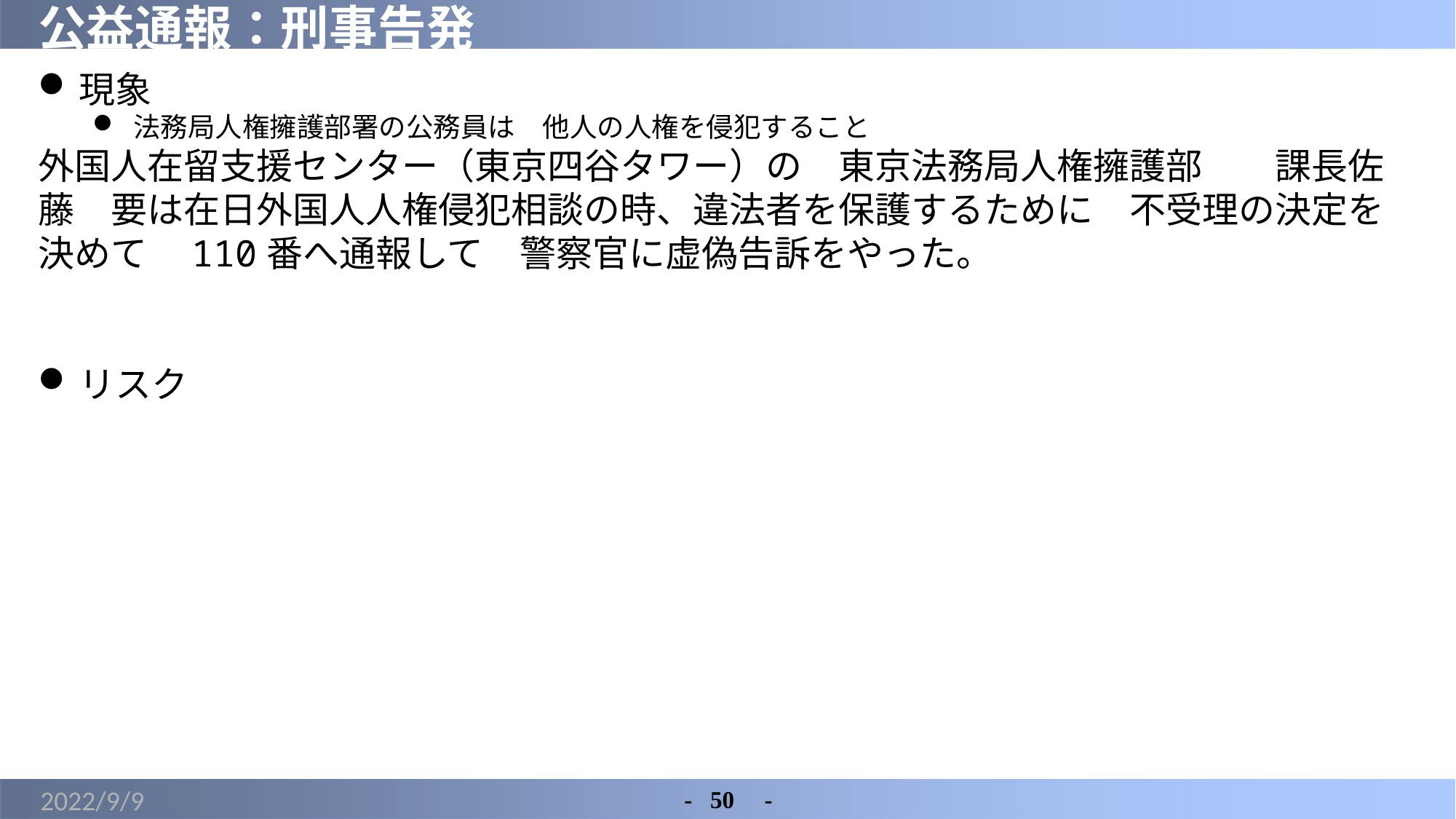

# 公益通報：刑事告発
現象
法務局人権擁護部署の公務員は　他人の人権を侵犯すること
外国人在留支援センター（東京四谷タワー）の　東京法務局人権擁護部　　課長佐藤　要は在日外国人人権侵犯相談の時、違法者を保護するために　不受理の決定を決めて　110番へ通報して　警察官に虚偽告訴をやった。

リスク

2022/9/9
-	50　-